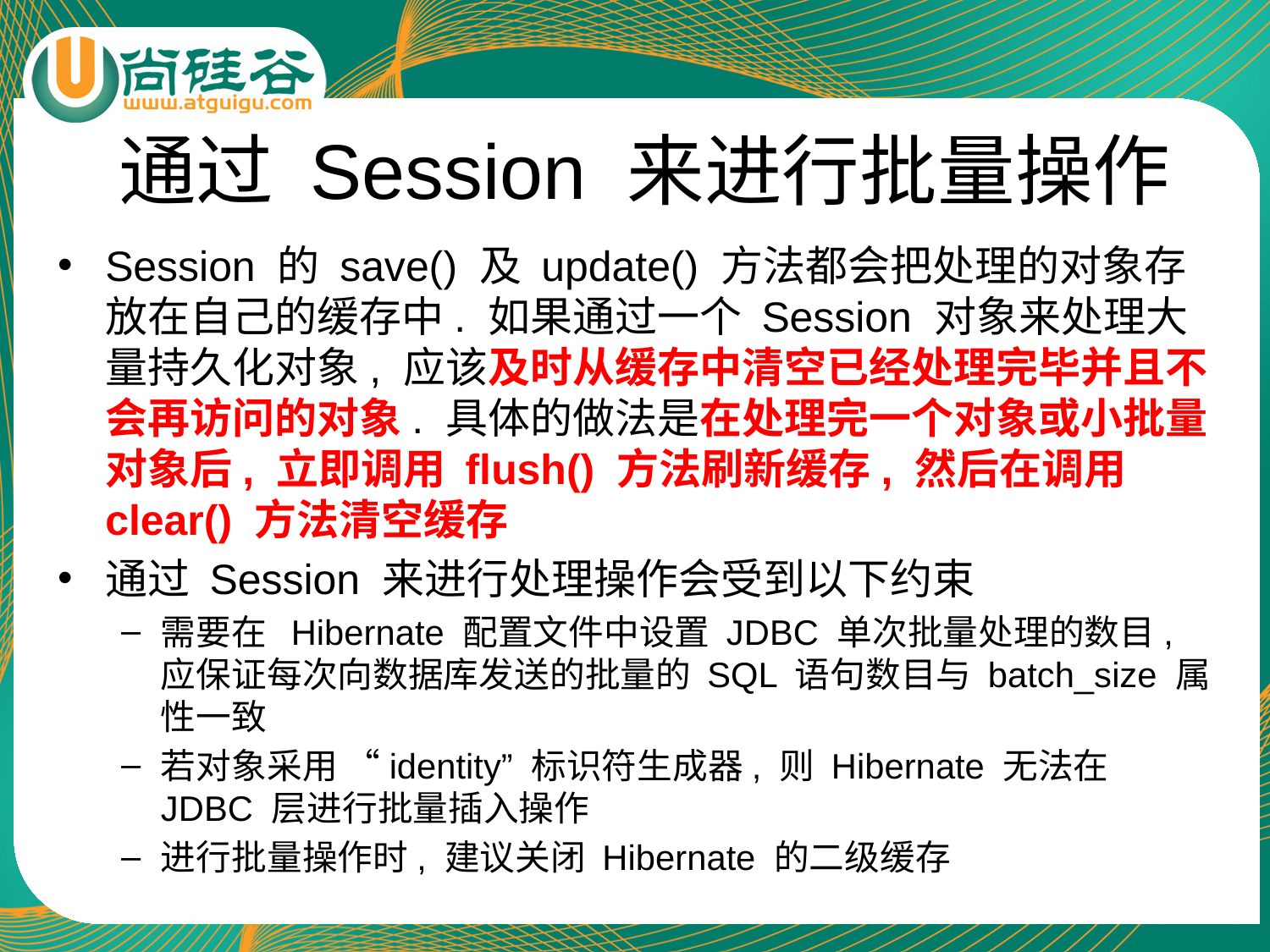

# 通过 Session 来进行批量操作
Session 的 save() 及 update() 方法都会把处理的对象存放在自己的缓存中. 如果通过一个 Session 对象来处理大量持久化对象, 应该及时从缓存中清空已经处理完毕并且不会再访问的对象. 具体的做法是在处理完一个对象或小批量对象后, 立即调用 flush() 方法刷新缓存, 然后在调用 clear() 方法清空缓存
通过 Session 来进行处理操作会受到以下约束
需要在  Hibernate 配置文件中设置 JDBC 单次批量处理的数目, 应保证每次向数据库发送的批量的 SQL 语句数目与 batch_size 属性一致
若对象采用 “identity” 标识符生成器, 则 Hibernate 无法在 JDBC 层进行批量插入操作
进行批量操作时, 建议关闭 Hibernate 的二级缓存